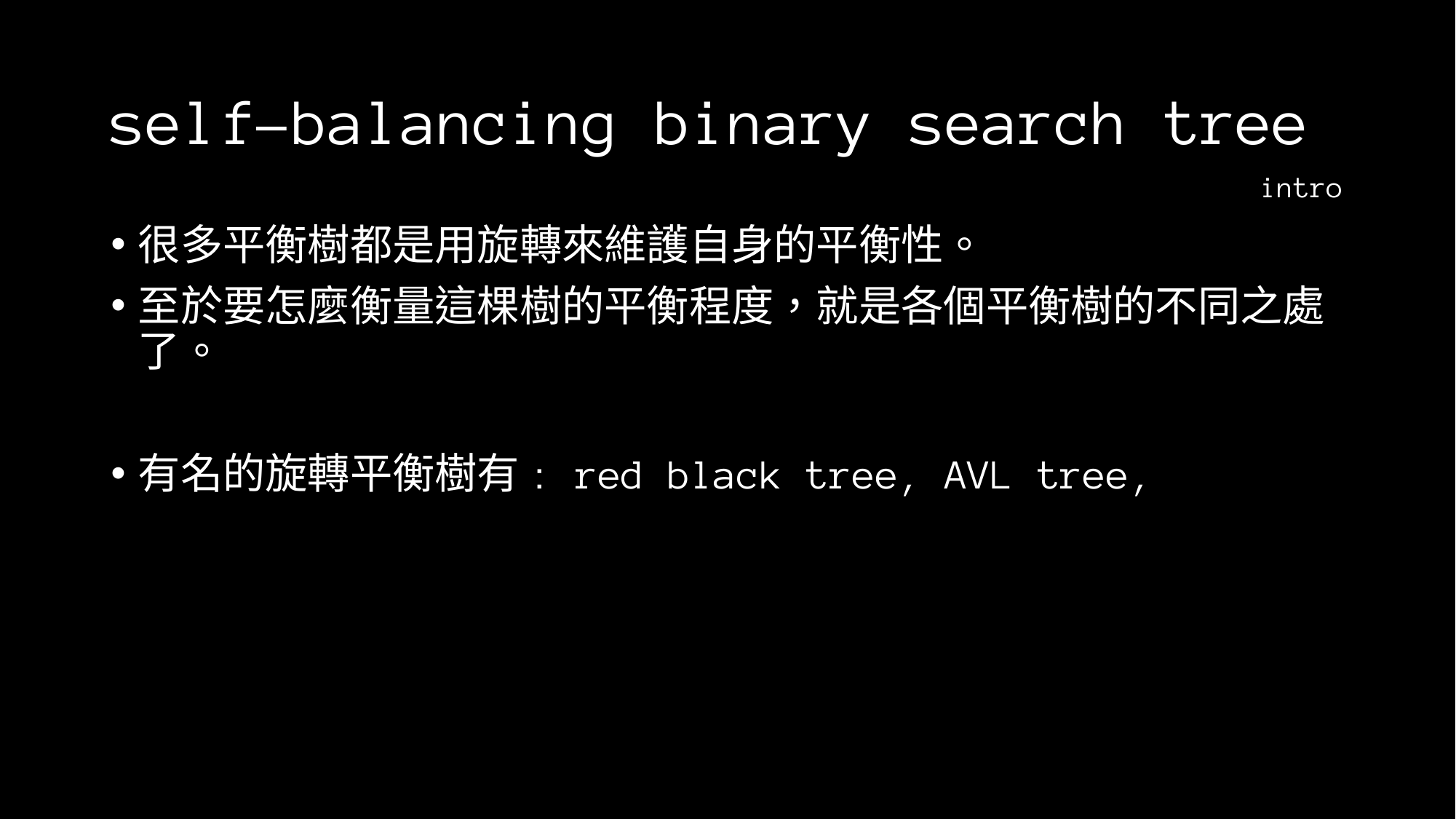

# self-balancing binary search tree
intro
很多平衡樹都是用旋轉來維護自身的平衡性。
至於要怎麼衡量這棵樹的平衡程度，就是各個平衡樹的不同之處了。

有名的旋轉平衡樹有: red black tree, AVL tree,